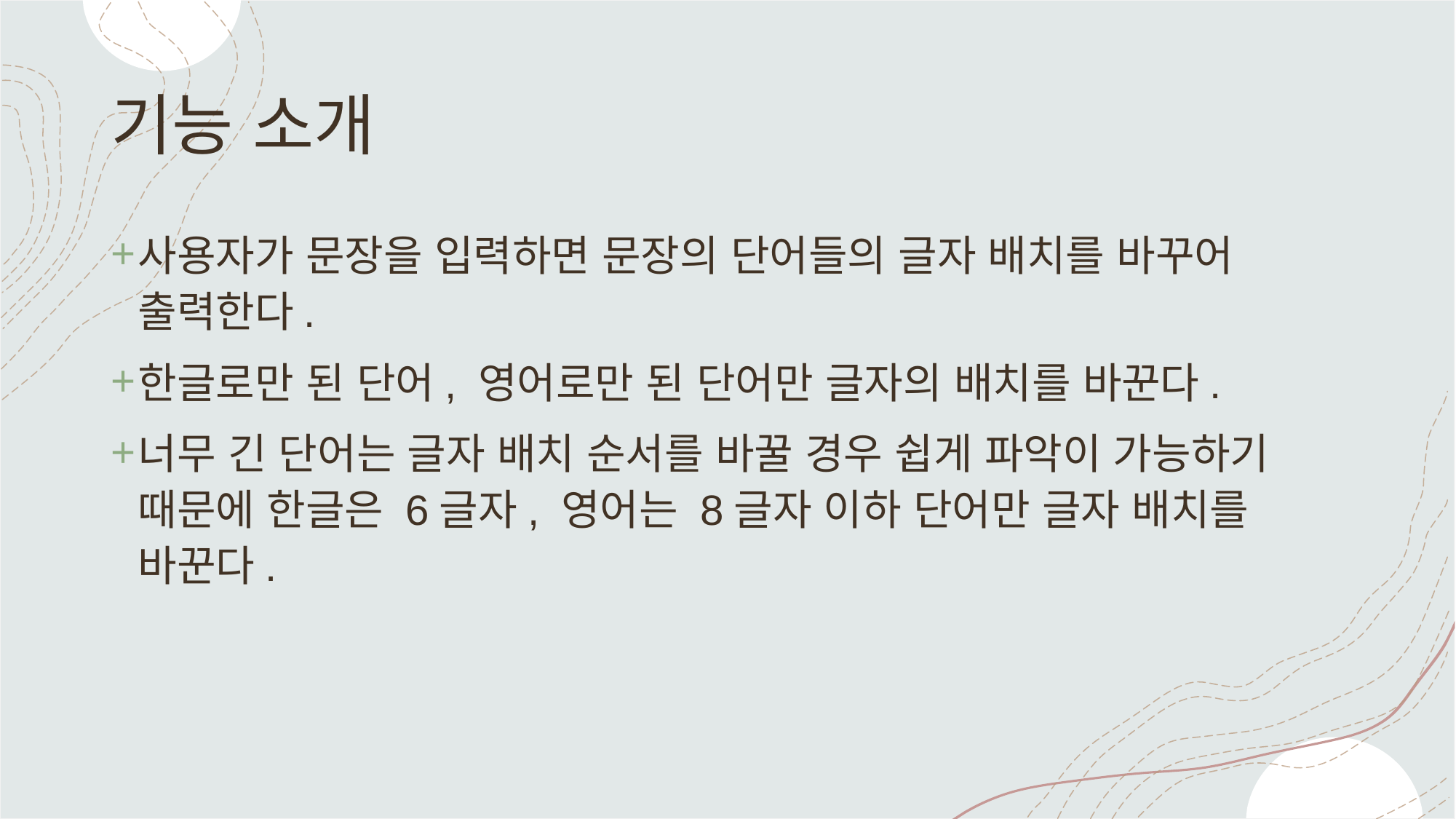

# 기능 소개
사용자가 문장을 입력하면 문장의 단어들의 글자 배치를 바꾸어 출력한다.
한글로만 된 단어, 영어로만 된 단어만 글자의 배치를 바꾼다.
너무 긴 단어는 글자 배치 순서를 바꿀 경우 쉽게 파악이 가능하기 때문에 한글은 6글자, 영어는 8글자 이하 단어만 글자 배치를 바꾼다.